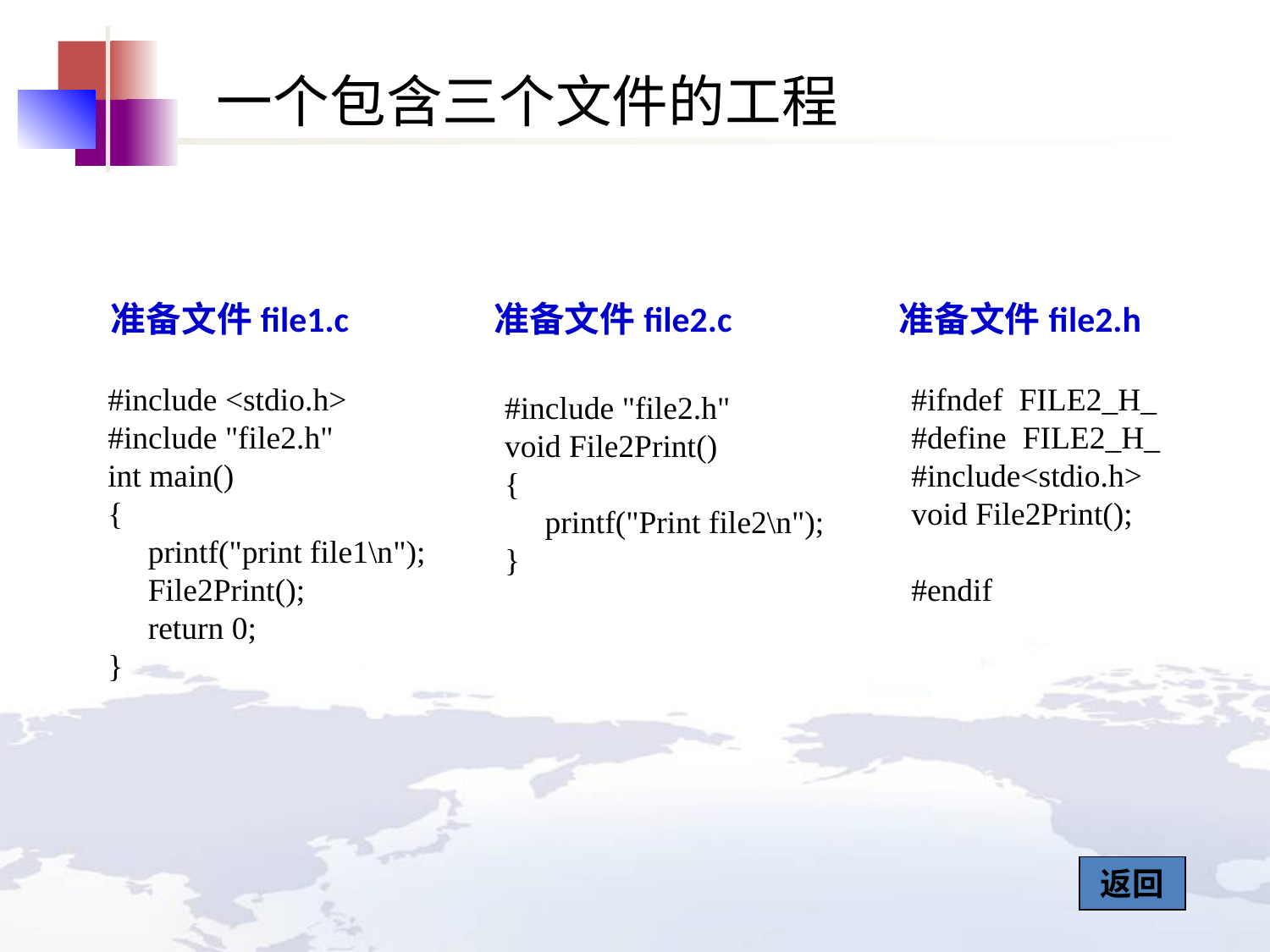

一个包含三个文件的工程
准备文件file2.c
准备文件file2.h
准备文件file1.c

#include <stdio.h>
#include "file2.h"
int main()
{
     printf("print file1\n");
     File2Print();
     return 0;
}
#ifndef  FILE2_H_
#define  FILE2_H_
#include<stdio.h>
void File2Print();

#endif
#include "file2.h"
void File2Print()
{
     printf("Print file2\n");
}
返回